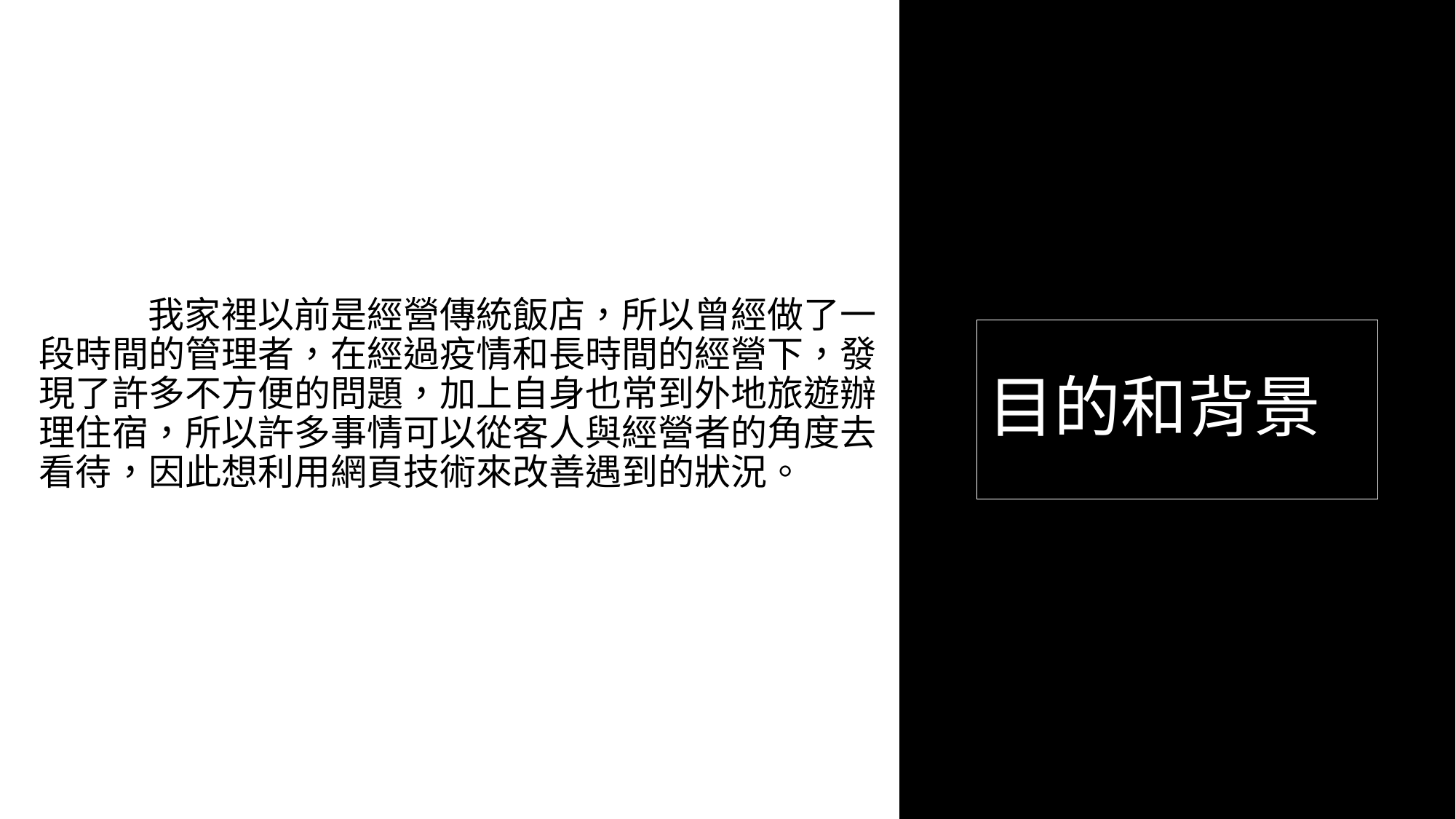

我家裡以前是經營傳統飯店，所以曾經做了一段時間的管理者，在經過疫情和長時間的經營下，發現了許多不方便的問題，加上自身也常到外地旅遊辦理住宿，所以許多事情可以從客人與經營者的角度去看待，因此想利用網頁技術來改善遇到的狀況。
# 目的和背景